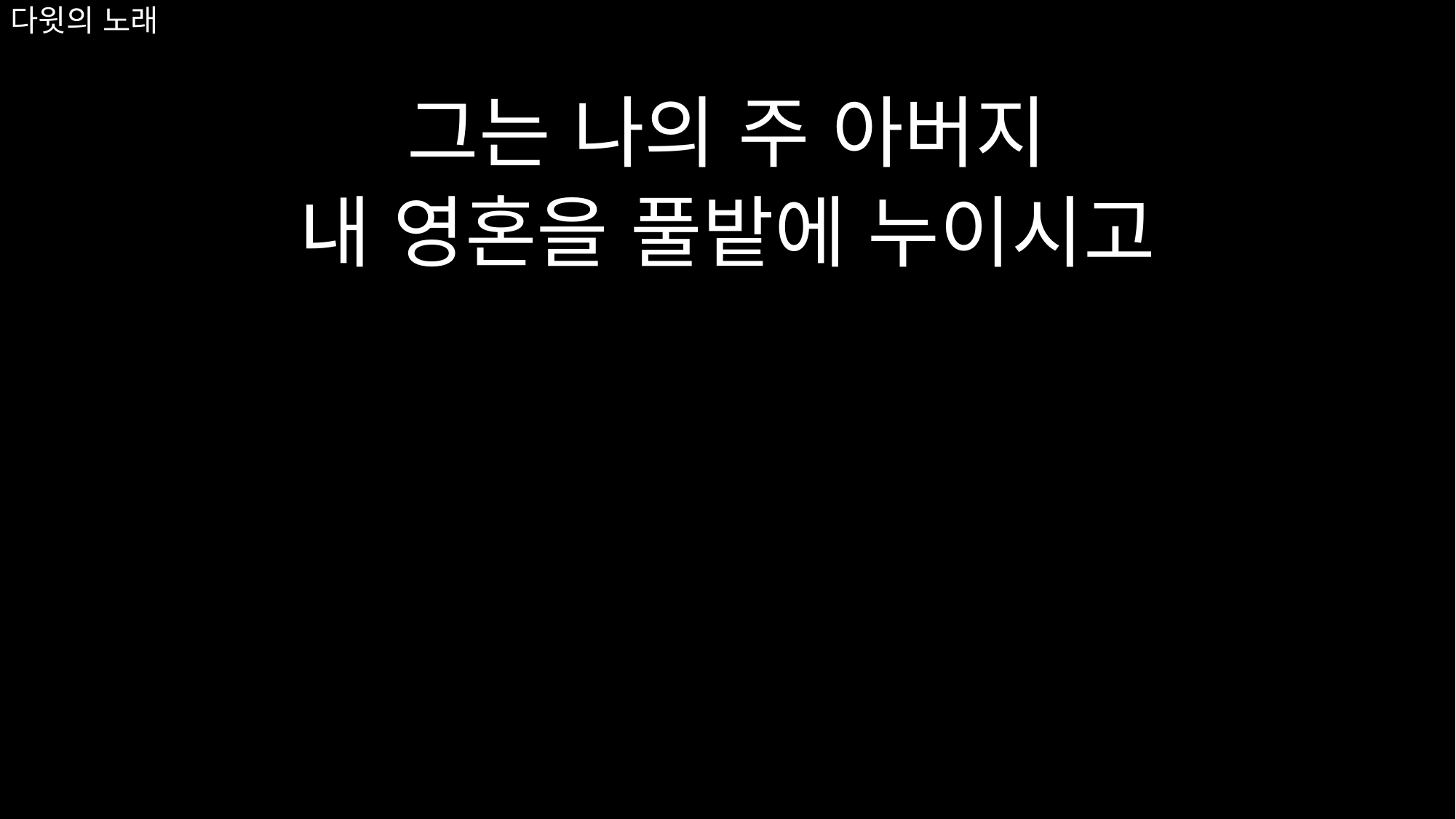

# 다윗의 노래
그는 나의 주 아버지
내 영혼을 풀밭에 누이시고